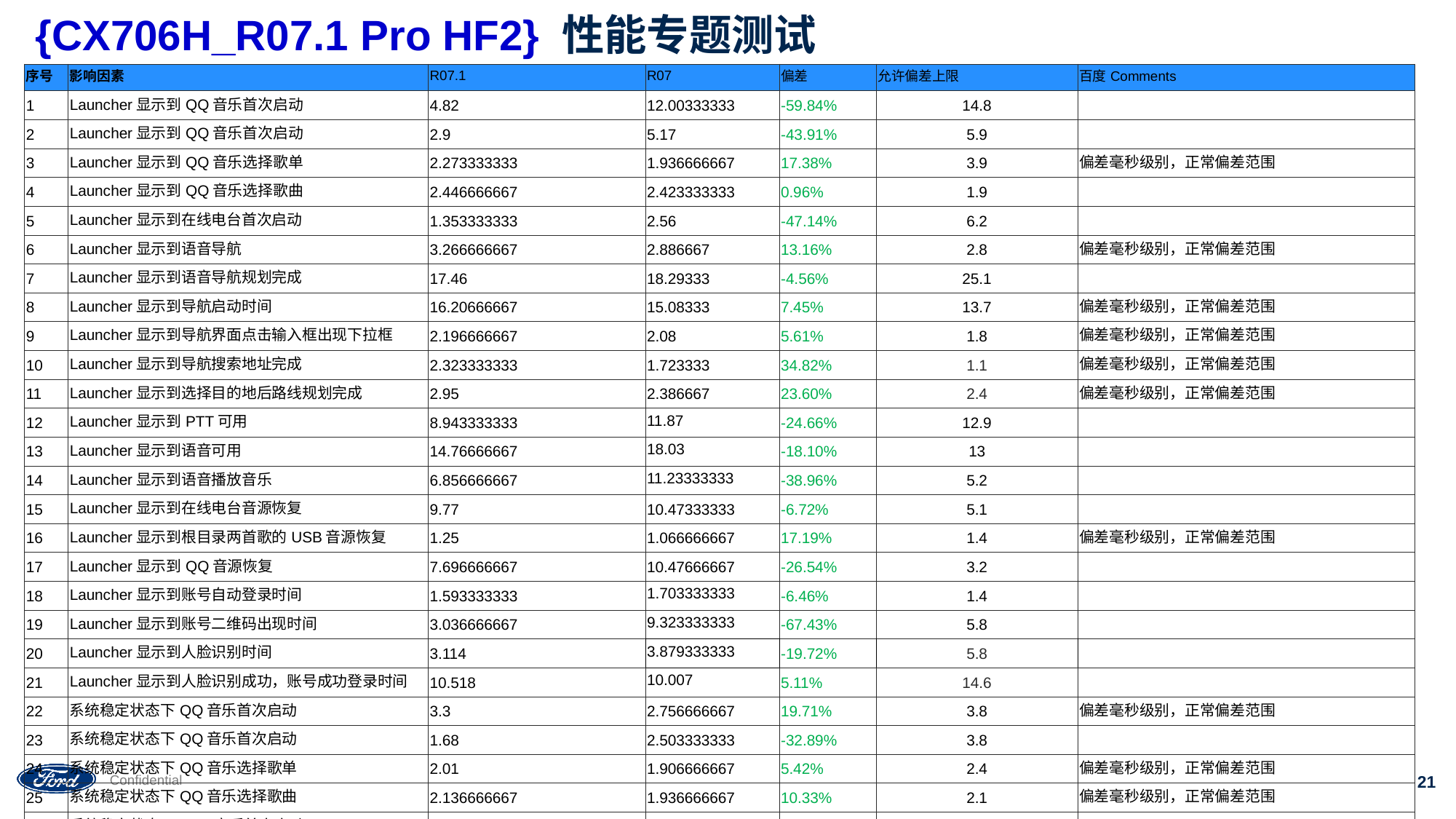

# {CX706H_R07.1 Pro HF2} 性能专题测试
| 序号 | 影响因素 | R07.1 | R07 | 偏差 | 允许偏差上限 | 百度Comments |
| --- | --- | --- | --- | --- | --- | --- |
| 1 | Launcher显示到QQ音乐首次启动 | 4.82 | 12.00333333 | -59.84% | 14.8 |  |
| 2 | Launcher显示到QQ音乐首次启动 | 2.9 | 5.17 | -43.91% | 5.9 |  |
| 3 | Launcher显示到QQ音乐选择歌单 | 2.273333333 | 1.936666667 | 17.38% | 3.9 | 偏差毫秒级别，正常偏差范围 |
| 4 | Launcher显示到QQ音乐选择歌曲 | 2.446666667 | 2.423333333 | 0.96% | 1.9 |  |
| 5 | Launcher显示到在线电台首次启动 | 1.353333333 | 2.56 | -47.14% | 6.2 |  |
| 6 | Launcher显示到语音导航 | 3.266666667 | 2.886667 | 13.16% | 2.8 | 偏差毫秒级别，正常偏差范围 |
| 7 | Launcher显示到语音导航规划完成 | 17.46 | 18.29333 | -4.56% | 25.1 |  |
| 8 | Launcher显示到导航启动时间 | 16.20666667 | 15.08333 | 7.45% | 13.7 | 偏差毫秒级别，正常偏差范围 |
| 9 | Launcher显示到导航界面点击输入框出现下拉框 | 2.196666667 | 2.08 | 5.61% | 1.8 | 偏差毫秒级别，正常偏差范围 |
| 10 | Launcher显示到导航搜索地址完成 | 2.323333333 | 1.723333 | 34.82% | 1.1 | 偏差毫秒级别，正常偏差范围 |
| 11 | Launcher显示到选择目的地后路线规划完成 | 2.95 | 2.386667 | 23.60% | 2.4 | 偏差毫秒级别，正常偏差范围 |
| 12 | Launcher显示到PTT可用 | 8.943333333 | 11.87 | -24.66% | 12.9 |  |
| 13 | Launcher显示到语音可用 | 14.76666667 | 18.03 | -18.10% | 13 |  |
| 14 | Launcher显示到语音播放音乐 | 6.856666667 | 11.23333333 | -38.96% | 5.2 |  |
| 15 | Launcher显示到在线电台音源恢复 | 9.77 | 10.47333333 | -6.72% | 5.1 |  |
| 16 | Launcher显示到根目录两首歌的USB音源恢复 | 1.25 | 1.066666667 | 17.19% | 1.4 | 偏差毫秒级别，正常偏差范围 |
| 17 | Launcher显示到QQ音源恢复 | 7.696666667 | 10.47666667 | -26.54% | 3.2 |  |
| 18 | Launcher显示到账号自动登录时间 | 1.593333333 | 1.703333333 | -6.46% | 1.4 |  |
| 19 | Launcher显示到账号二维码出现时间 | 3.036666667 | 9.323333333 | -67.43% | 5.8 |  |
| 20 | Launcher显示到人脸识别时间 | 3.114 | 3.879333333 | -19.72% | 5.8 |  |
| 21 | Launcher显示到人脸识别成功，账号成功登录时间 | 10.518 | 10.007 | 5.11% | 14.6 |  |
| 22 | 系统稳定状态下QQ音乐首次启动 | 3.3 | 2.756666667 | 19.71% | 3.8 | 偏差毫秒级别，正常偏差范围 |
| 23 | 系统稳定状态下QQ音乐首次启动 | 1.68 | 2.503333333 | -32.89% | 3.8 |  |
| 24 | 系统稳定状态下QQ音乐选择歌单 | 2.01 | 1.906666667 | 5.42% | 2.4 | 偏差毫秒级别，正常偏差范围 |
| 25 | 系统稳定状态下QQ音乐选择歌曲 | 2.136666667 | 1.936666667 | 10.33% | 2.1 | 偏差毫秒级别，正常偏差范围 |
| 26 | 系统稳定状态下USB音乐首次启动 | 1.403333333 | 1.576666667 | -10.54% | 2.3 |  |
| 27 | 系统稳定状态下在线电台首次启动 | 2.963333333 | 2.89 | 2.54% | 4 |  |
| 28 | 系统稳定状态下喜马拉雅首次启动 | 2.17 | 2.416666667 | -10.21% | 3.6 |  |
| 29 | 系统稳定状态下新闻首次启动 | 1.92 | 2.5 | -23.20% | 1.7 |  |